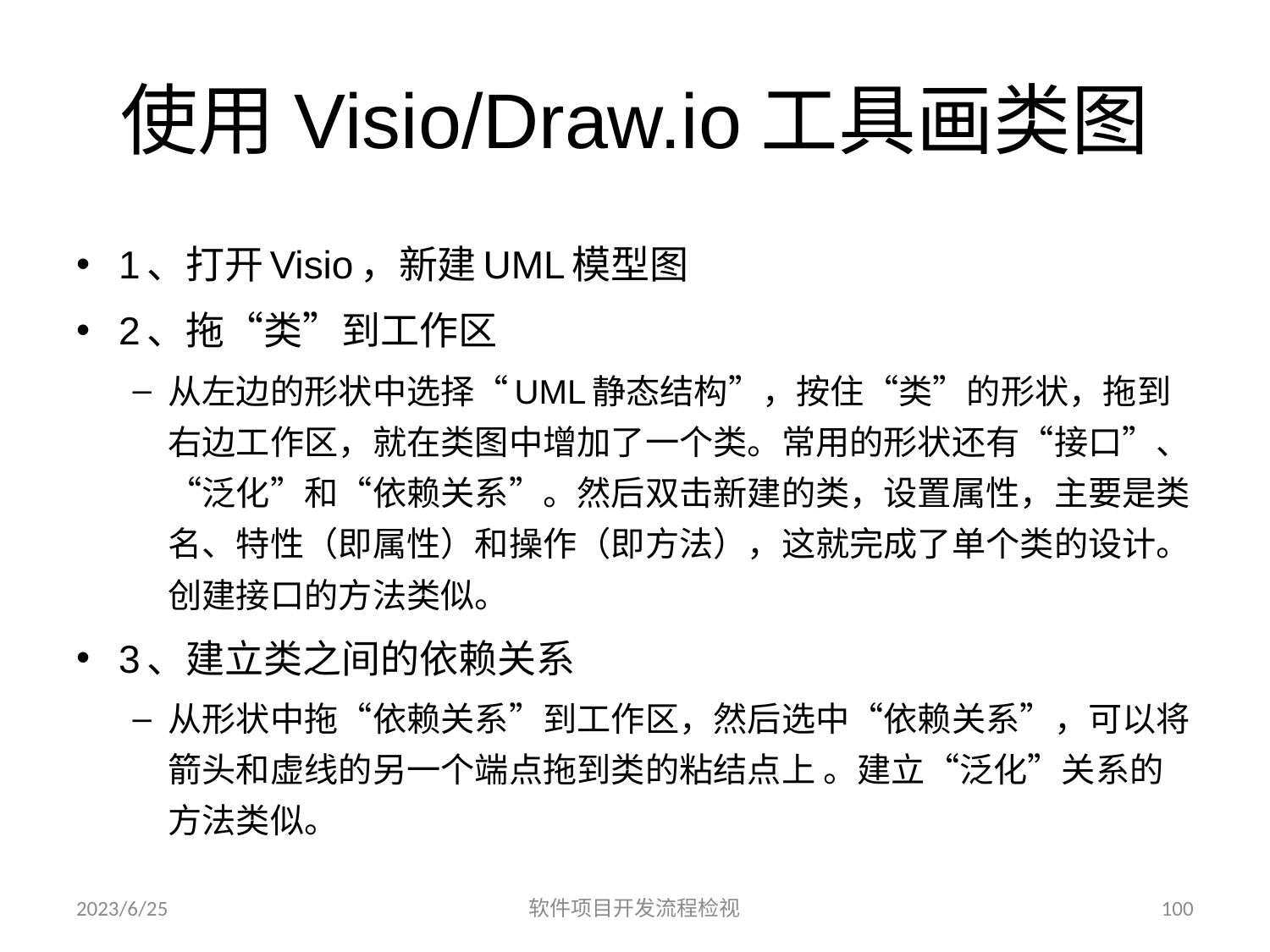

# 使用Visio/Draw.io工具画类图
1、打开Visio，新建UML模型图
2、拖“类”到工作区
从左边的形状中选择“UML静态结构”，按住“类”的形状，拖到右边工作区，就在类图中增加了一个类。常用的形状还有“接口”、“泛化”和“依赖关系”。然后双击新建的类，设置属性，主要是类名、特性（即属性）和操作（即方法），这就完成了单个类的设计。创建接口的方法类似。
3、建立类之间的依赖关系
从形状中拖“依赖关系”到工作区，然后选中“依赖关系”，可以将箭头和虚线的另一个端点拖到类的粘结点上 。建立“泛化”关系的方法类似。

2023/6/25
软件项目开发流程检视
100